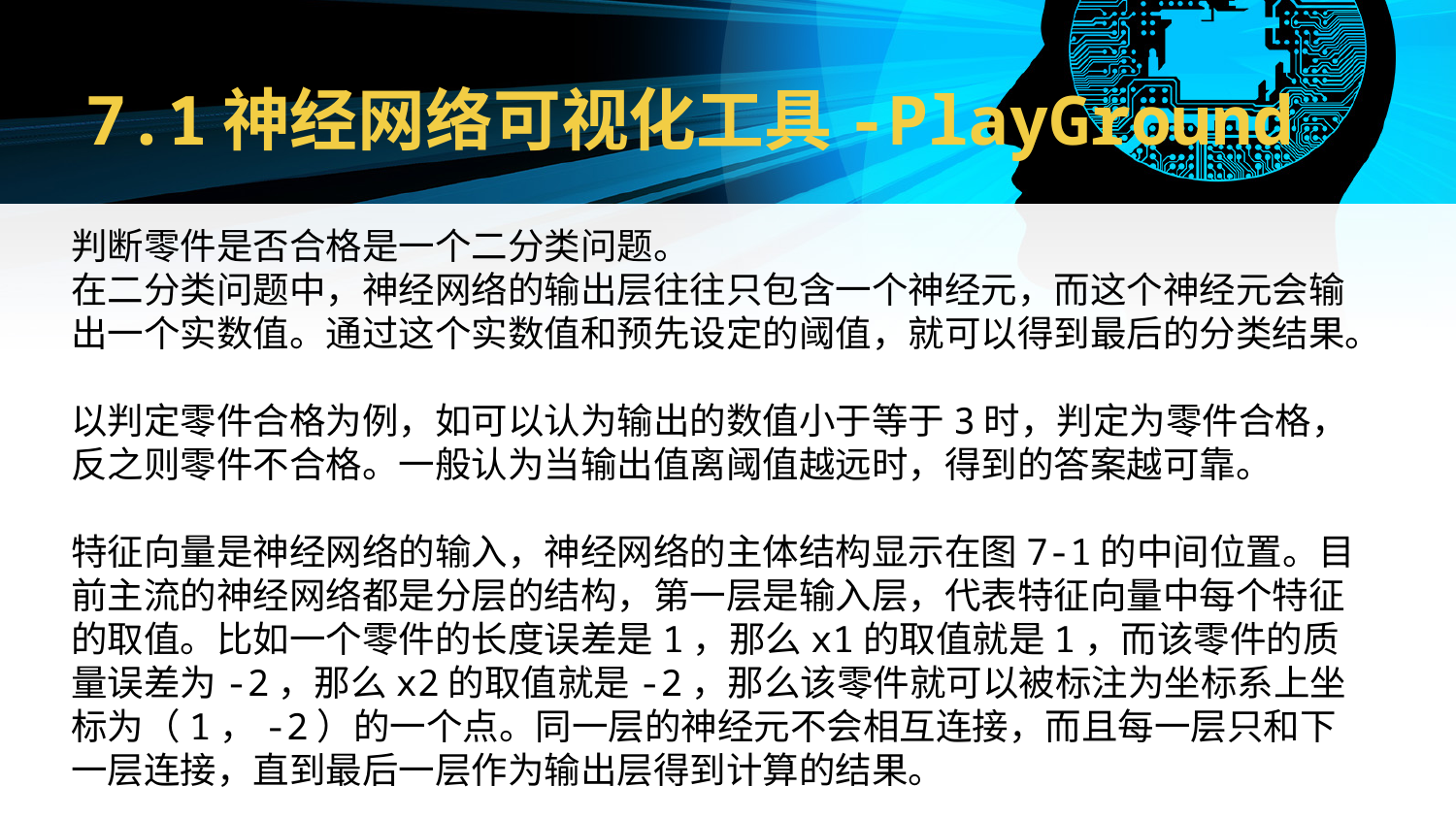

# 7.1神经网络可视化工具-PlayGround
判断零件是否合格是一个二分类问题。
在二分类问题中，神经网络的输出层往往只包含一个神经元，而这个神经元会输出一个实数值。通过这个实数值和预先设定的阈值，就可以得到最后的分类结果。

以判定零件合格为例，如可以认为输出的数值小于等于3时，判定为零件合格，反之则零件不合格。一般认为当输出值离阈值越远时，得到的答案越可靠。

特征向量是神经网络的输入，神经网络的主体结构显示在图7-1的中间位置。目前主流的神经网络都是分层的结构，第一层是输入层，代表特征向量中每个特征的取值。比如一个零件的长度误差是1，那么x1的取值就是1，而该零件的质量误差为-2，那么x2的取值就是-2，那么该零件就可以被标注为坐标系上坐标为（1，-2）的一个点。同一层的神经元不会相互连接，而且每一层只和下一层连接，直到最后一层作为输出层得到计算的结果。